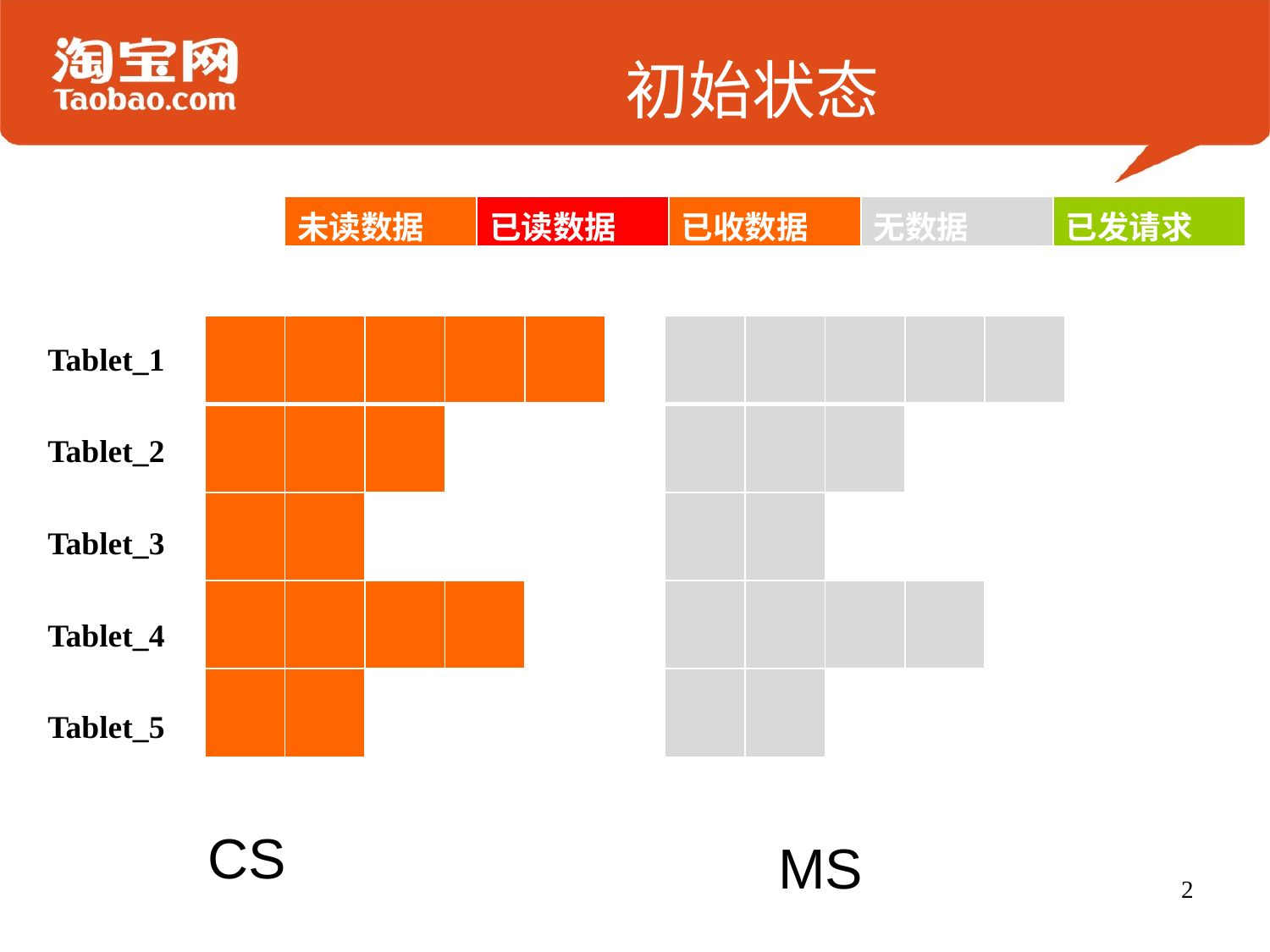

# 初始状态
| 未读数据 | 已读数据 | 已收数据 | 无数据 | 已发请求 |
| --- | --- | --- | --- | --- |
|  |  |  |  |  |
| --- | --- | --- | --- | --- |
|  |  |  |  |  |
|  |  |  |  |  |
|  |  |  |  |  |
|  |  |  |  |  |
|  |  |  |  |  |
| --- | --- | --- | --- | --- |
|  |  |  |  |  |
|  |  |  |  |  |
|  |  |  |  |  |
|  |  |  |  |  |
| Tablet\_1 |
| --- |
| Tablet\_2 |
| Tablet\_3 |
| Tablet\_4 |
| Tablet\_5 |
CS
MS
2